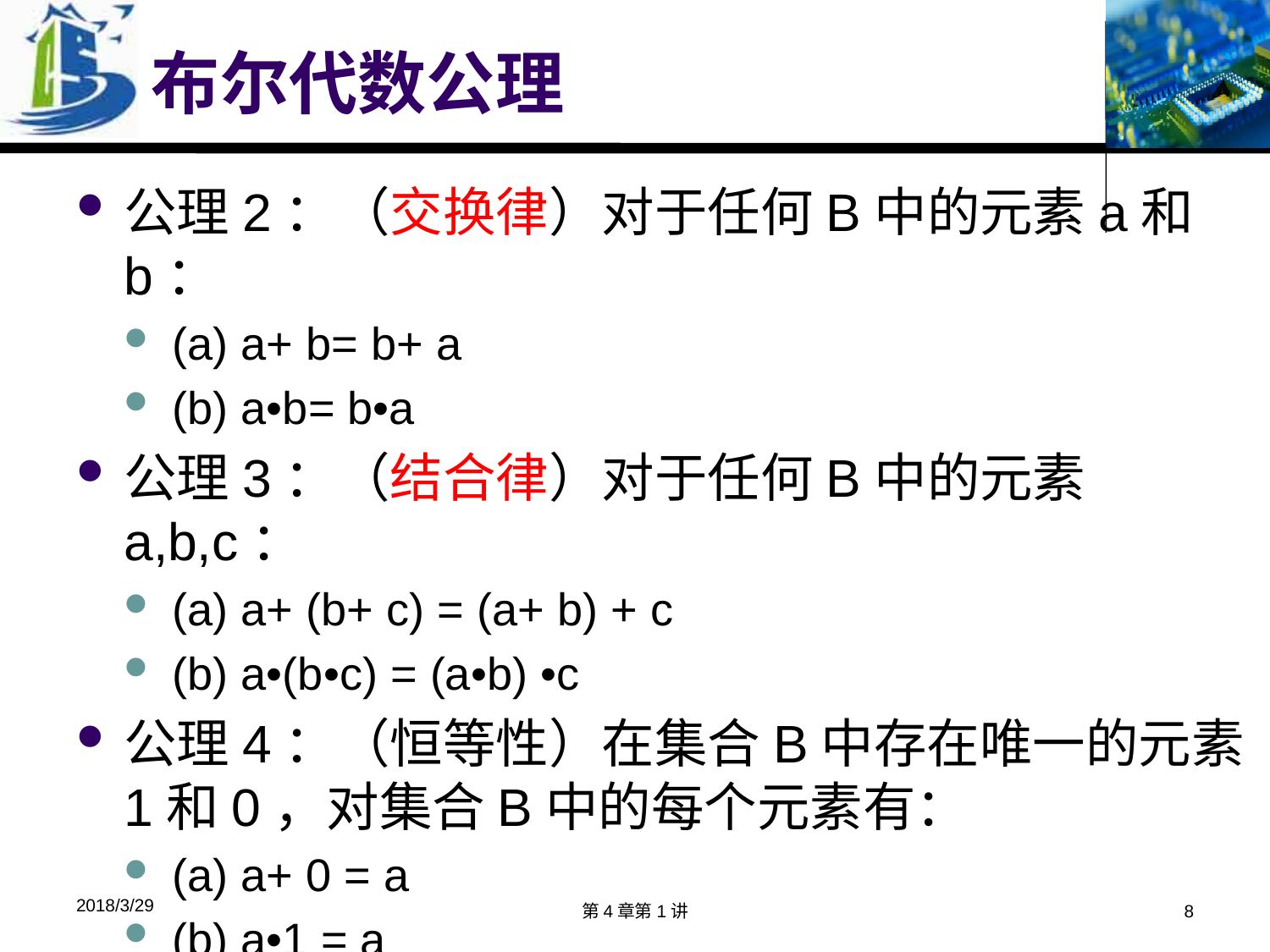

# 布尔代数公理
公理2：（交换律）对于任何B中的元素a和b：
(a) a+ b= b+ a
(b) a•b= b•a
公理3：（结合律）对于任何B中的元素a,b,c：
(a) a+ (b+ c) = (a+ b) + c
(b) a•(b•c) = (a•b) •c
公理4：（恒等性）在集合B中存在唯一的元素1和0，对集合B中的每个元素有：
(a) a+ 0 = a
(b) a•1 = a
2018/3/29
第4章第1讲
8